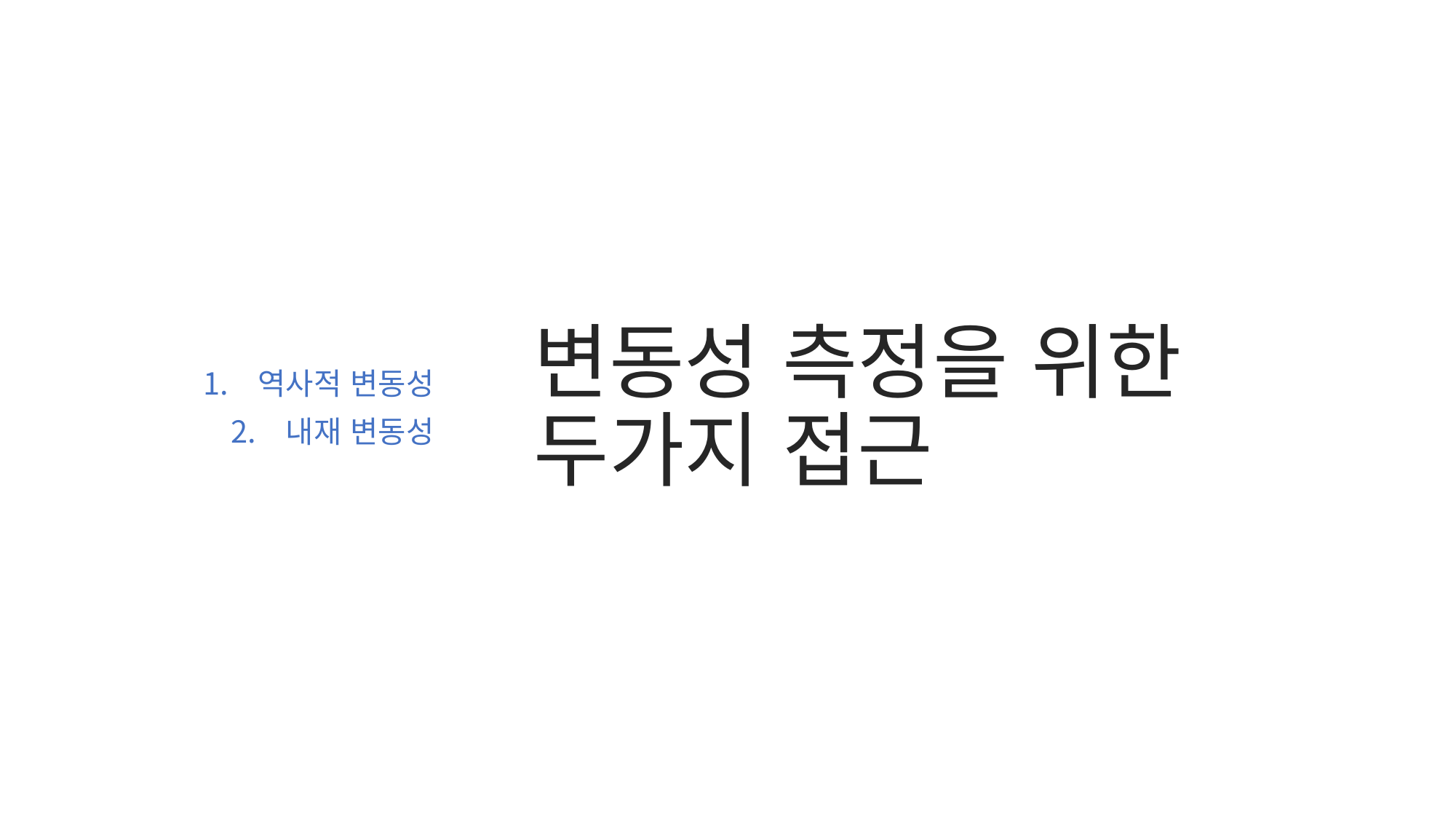

역사적 변동성
내재 변동성
# 변동성 측정을 위한 두가지 접근